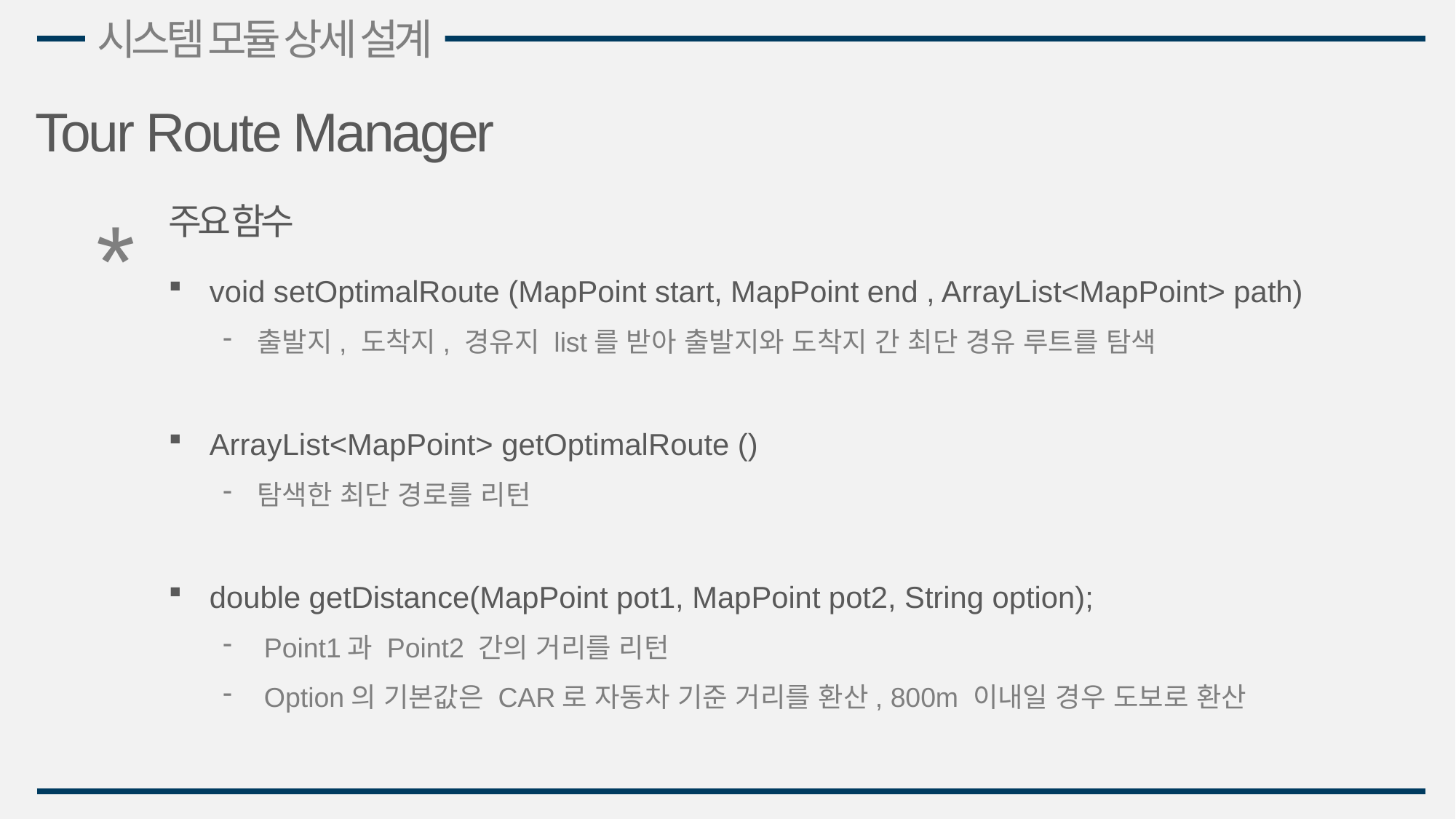

시스템 모듈 상세 설계
Tour Route Manager
*
주요 함수
void setOptimalRoute (MapPoint start, MapPoint end , ArrayList<MapPoint> path)
출발지, 도착지, 경유지 list를 받아 출발지와 도착지 간 최단 경유 루트를 탐색

ArrayList<MapPoint> getOptimalRoute ()
탐색한 최단 경로를 리턴

double getDistance(MapPoint pot1, MapPoint pot2, String option);
Point1과 Point2 간의 거리를 리턴
Option의 기본값은 CAR로 자동차 기준 거리를 환산, 800m 이내일 경우 도보로 환산